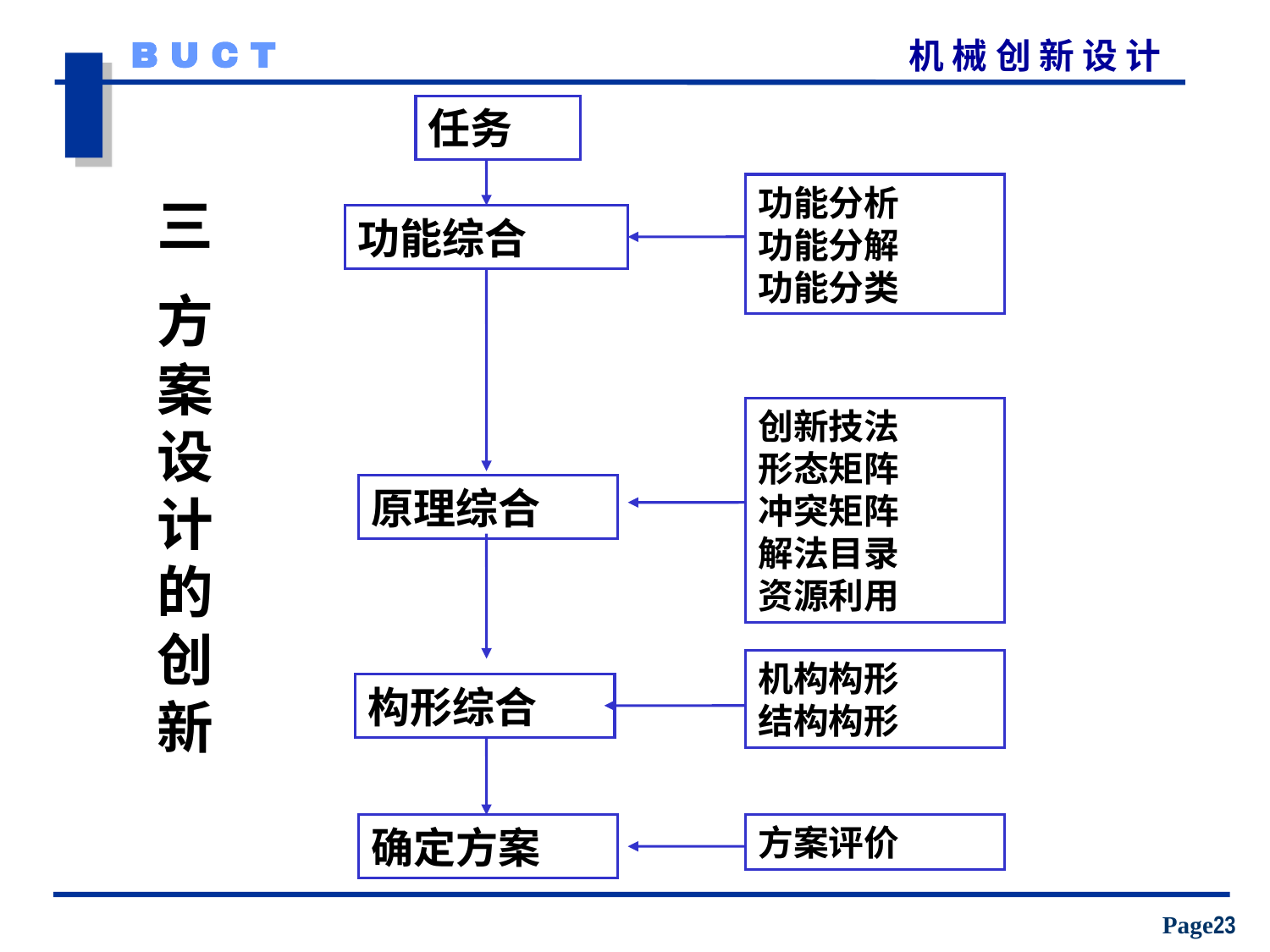

任务

功能分析
功能分解
功能分类
功能综合

创新技法
形态矩阵
冲突矩阵
解法目录
资源利用
原理综合

机构构形
结构构形
构形综合

确定方案
方案评价

三
方案设计的创新
Page23